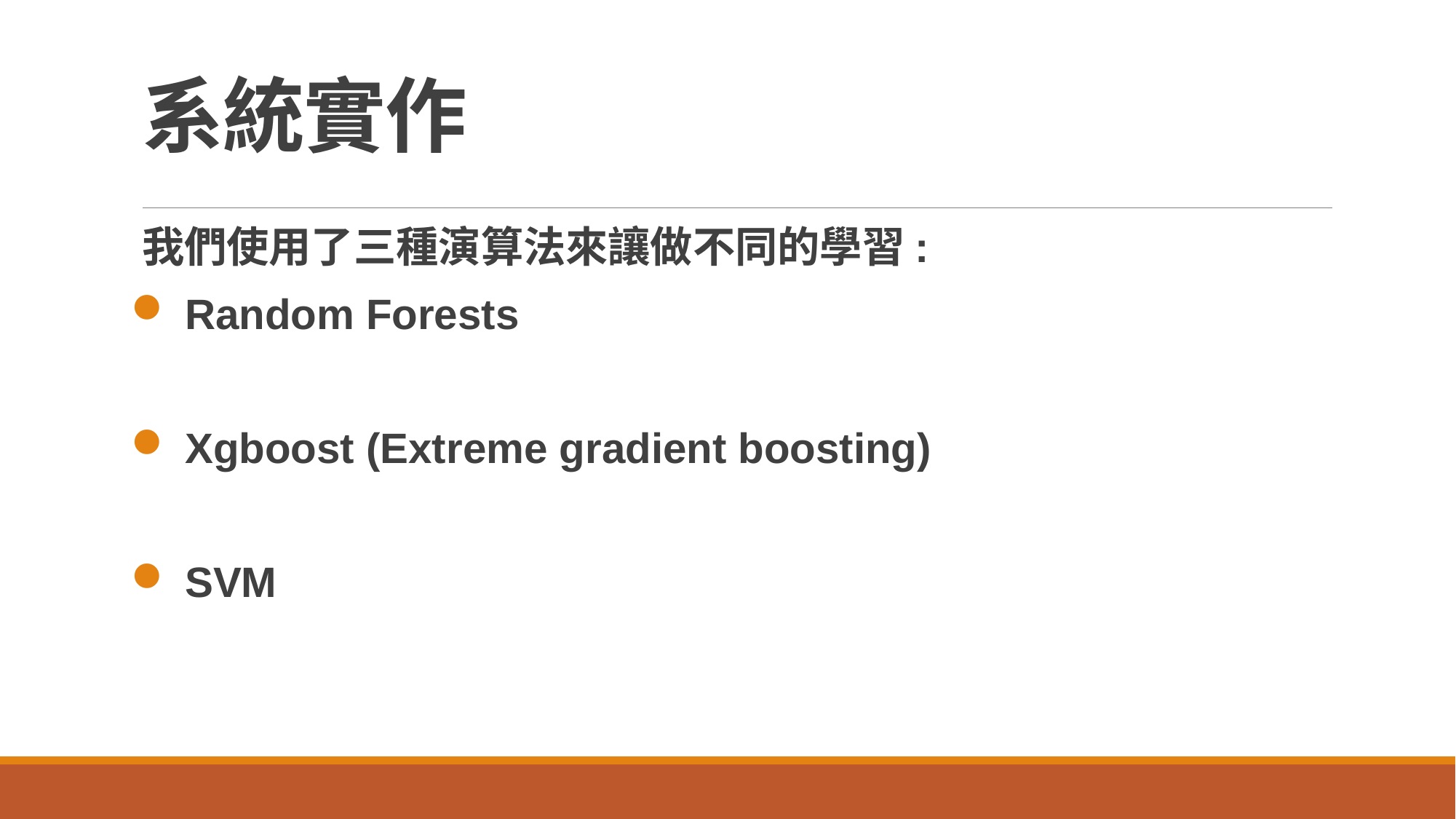

# 系統實作
我們使用了三種演算法來讓做不同的學習:
 Random Forests

 Xgboost (Extreme gradient boosting)

 SVM